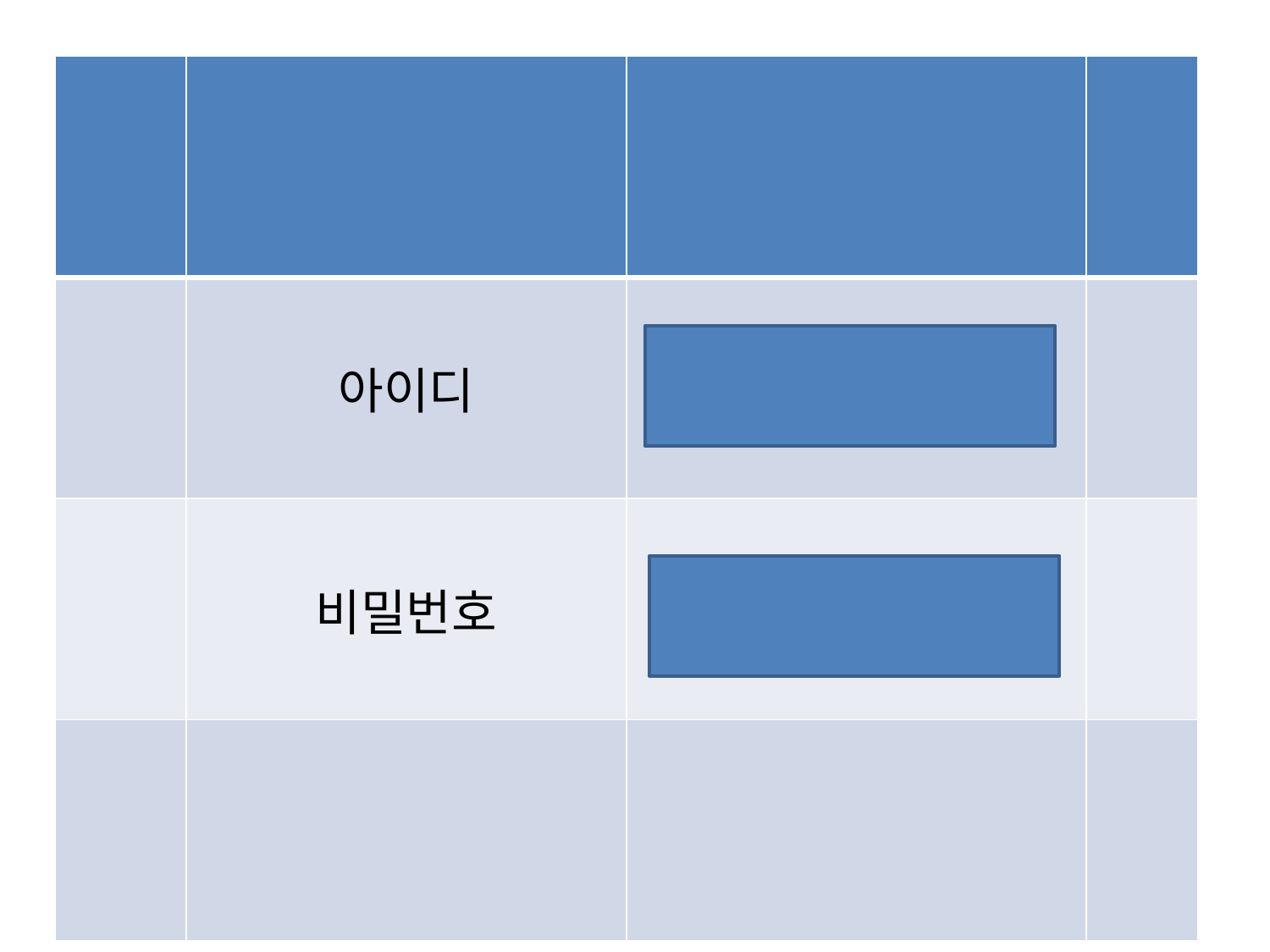

|  |  |  |  |
| --- | --- | --- | --- |
|  | 아이디 |  |  |
|  | 비밀번호 |  |  |
|  |  |  |  |